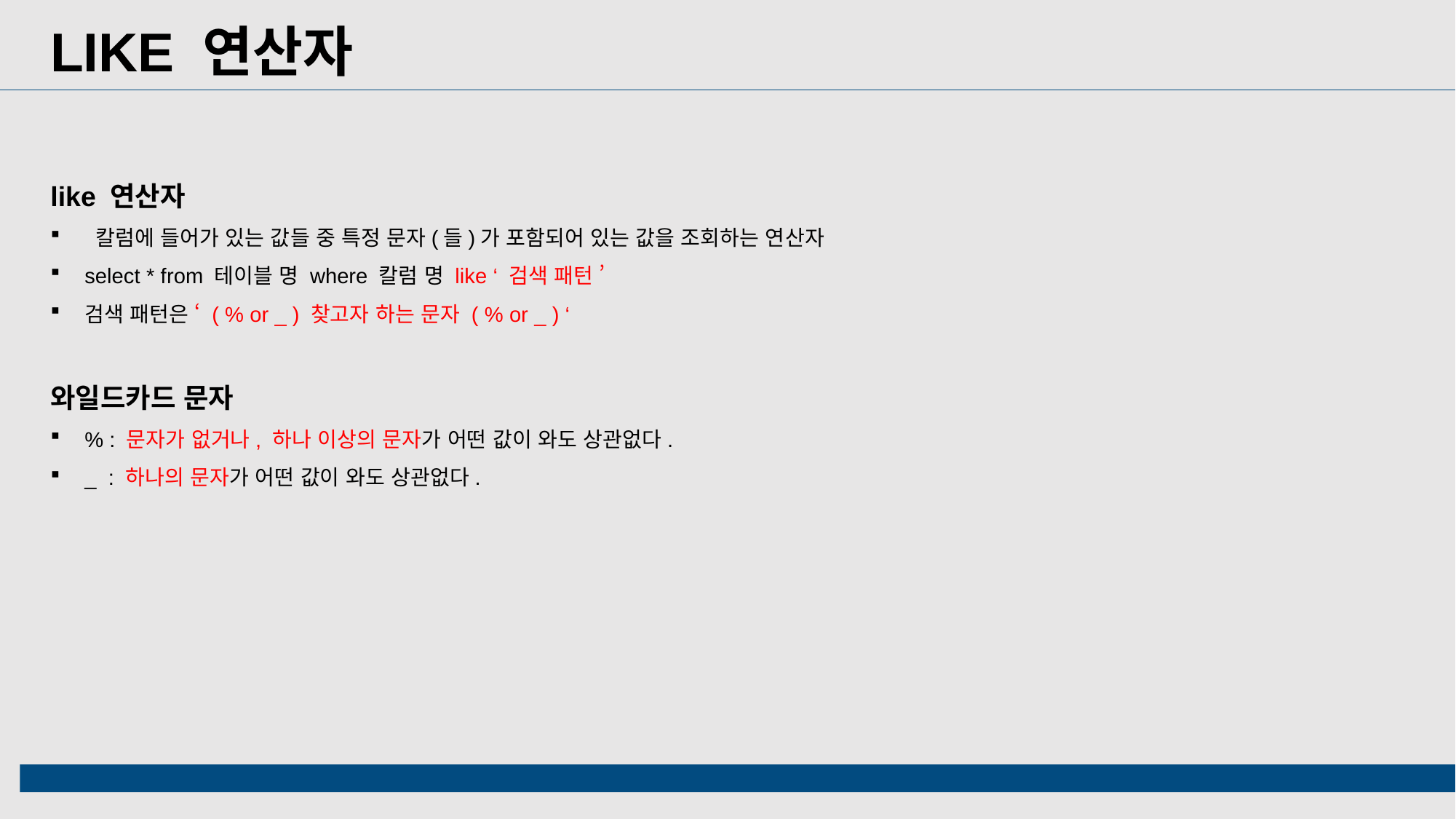

LIKE 연산자
like 연산자
 칼럼에 들어가 있는 값들 중 특정 문자(들)가 포함되어 있는 값을 조회하는 연산자
select * from 테이블 명 where 칼럼 명 like ‘ 검색 패턴 ’
검색 패턴은 ‘ ( % or _ ) 찾고자 하는 문자 ( % or _ ) ‘

와일드카드 문자
% : 문자가 없거나, 하나 이상의 문자가 어떤 값이 와도 상관없다.
_  : 하나의 문자가 어떤 값이 와도 상관없다.